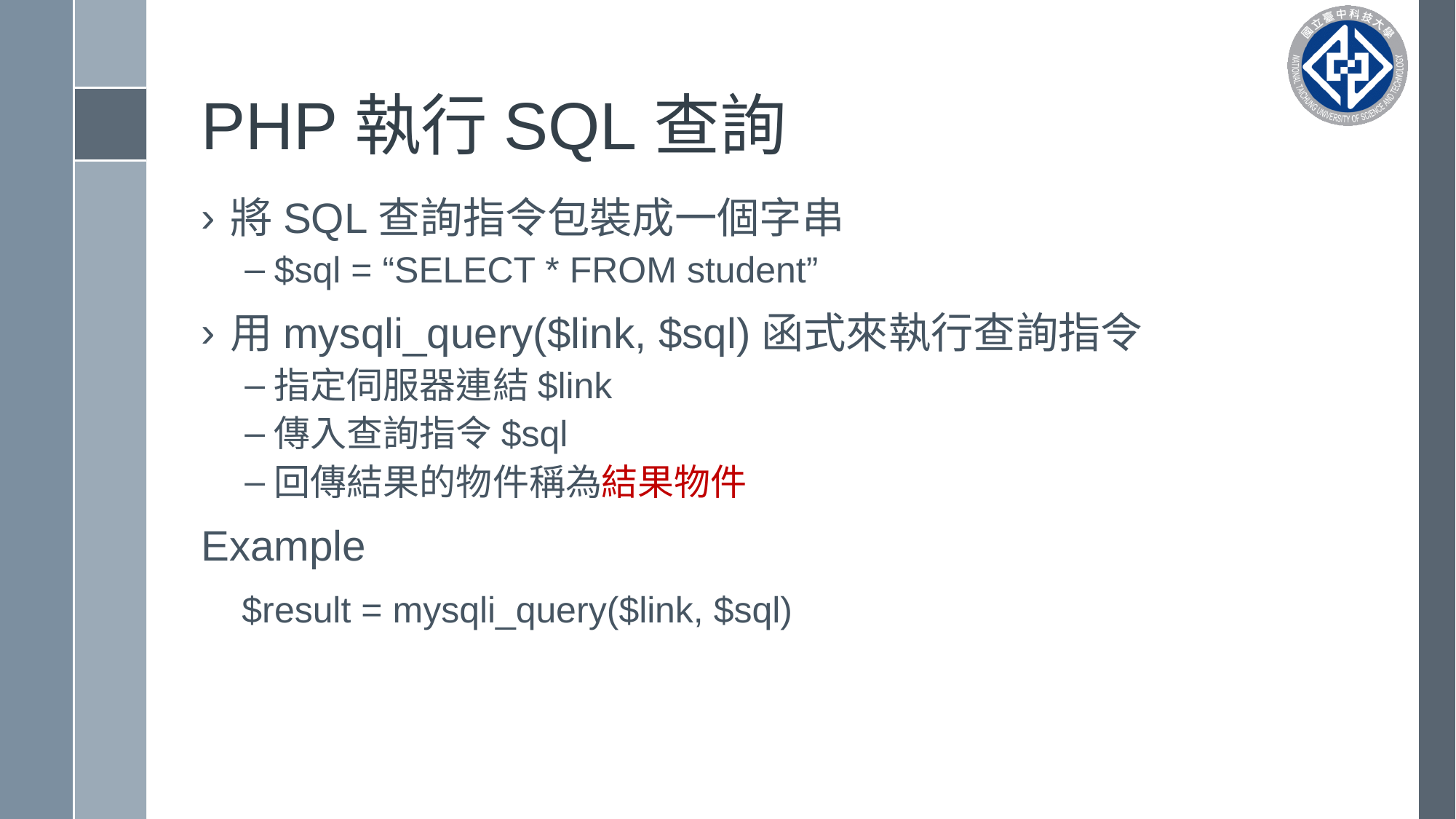

# PHP執行SQL查詢
將SQL查詢指令包裝成一個字串
$sql = “SELECT * FROM student”
用mysqli_query($link, $sql)函式來執行查詢指令
指定伺服器連結$link
傳入查詢指令$sql
回傳結果的物件稱為結果物件
Example
    $result = mysqli_query($link, $sql)